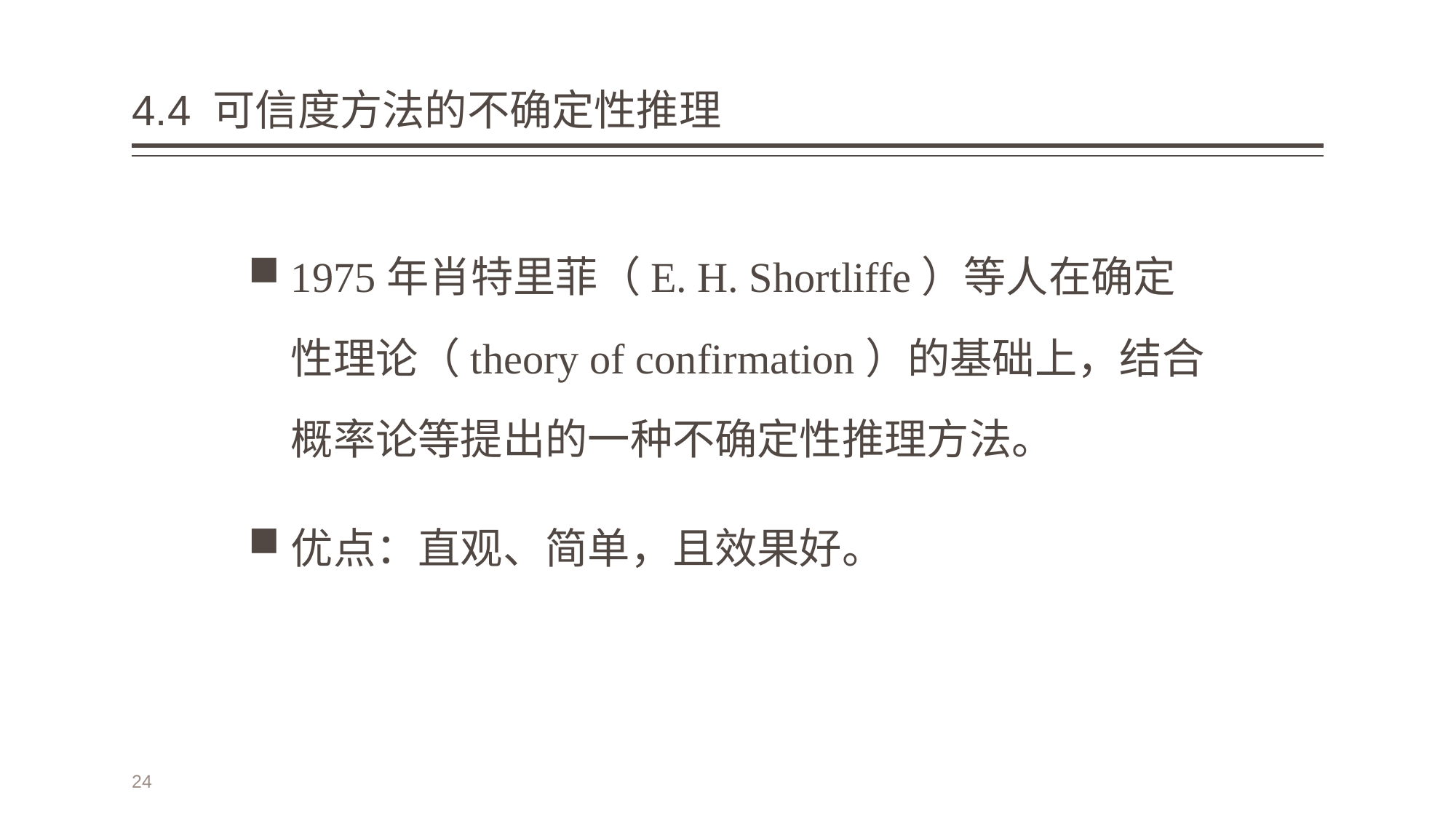

4.4 可信度方法的不确定性推理
1975年肖特里菲（E. H. Shortliffe）等人在确定性理论（theory of confirmation）的基础上，结合概率论等提出的一种不确定性推理方法。
优点：直观、简单，且效果好。
24